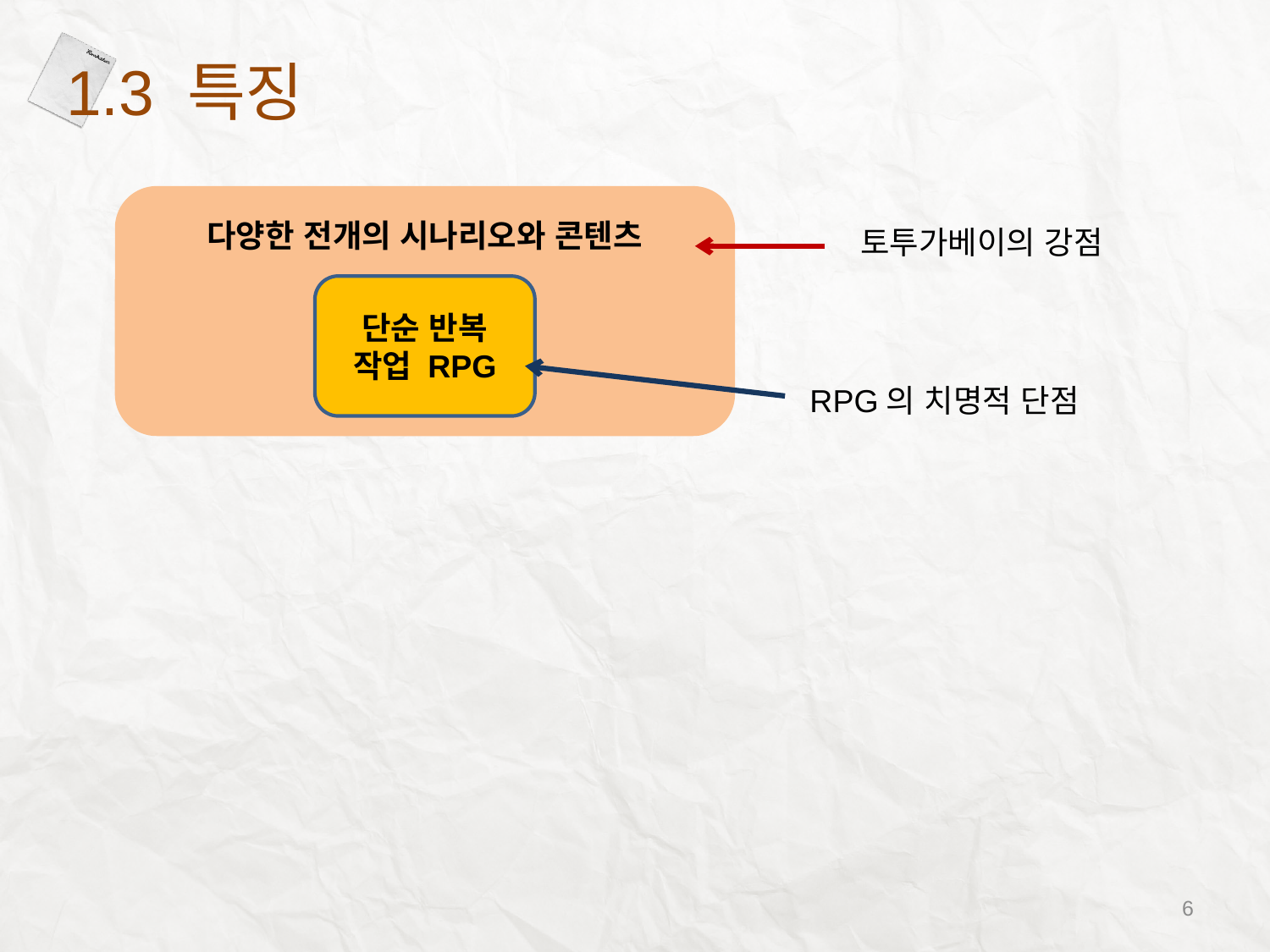

1.3 특징
다양한 전개의 시나리오와 콘텐츠

토투가베이의 강점
단순 반복 작업 RPG
RPG의 치명적 단점
6